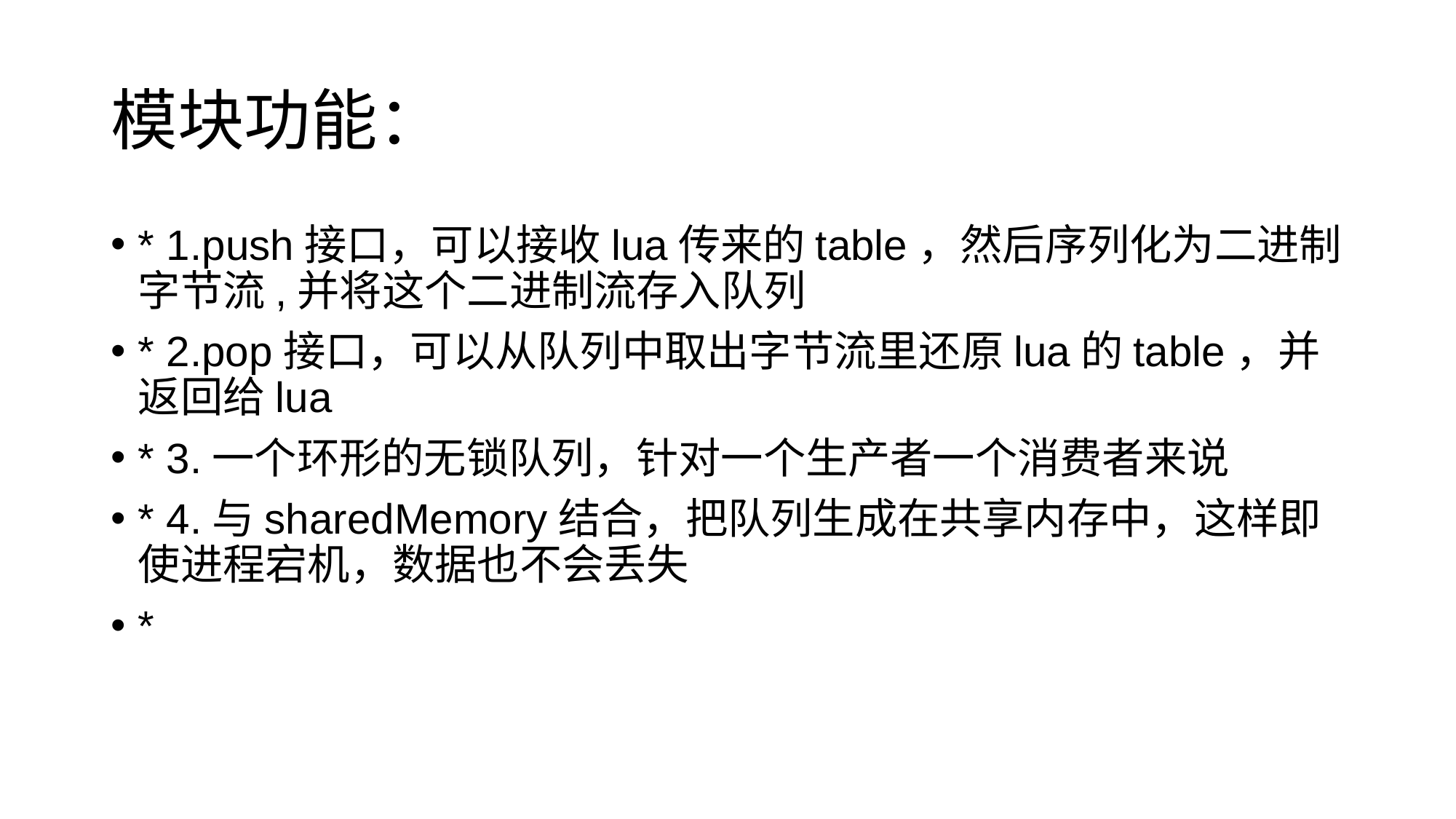

# 模块功能：
* 1.push接口，可以接收lua传来的table，然后序列化为二进制字节流,并将这个二进制流存入队列
* 2.pop接口，可以从队列中取出字节流里还原lua的table，并返回给lua
* 3.一个环形的无锁队列，针对一个生产者一个消费者来说
* 4.与sharedMemory结合，把队列生成在共享内存中，这样即使进程宕机，数据也不会丢失
*